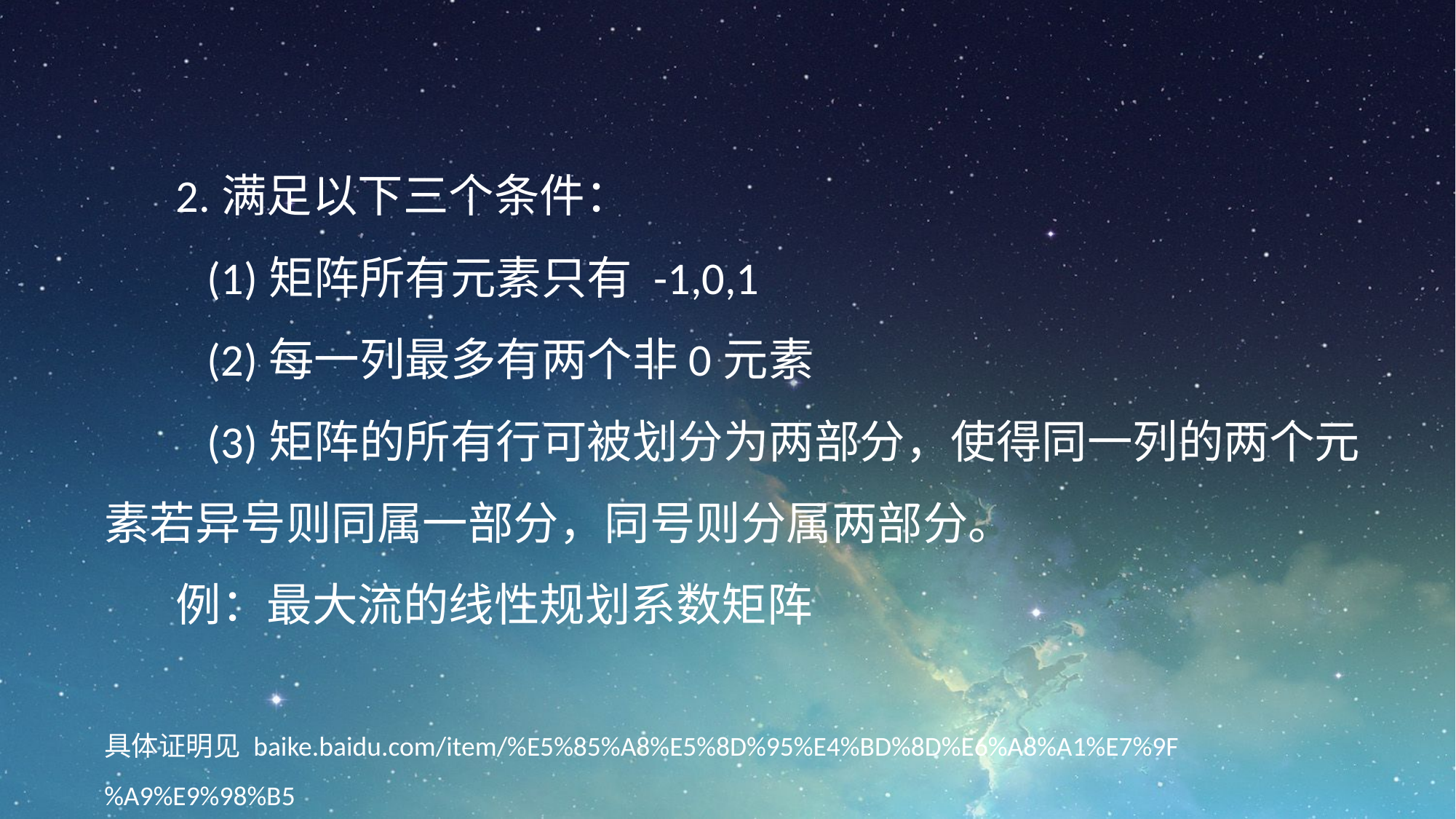

2.满足以下三个条件：
   (1)矩阵所有元素只有 -1,0,1
   (2)每一列最多有两个非0元素
   (3)矩阵的所有行可被划分为两部分，使得同一列的两个元素若异号则同属一部分，同号则分属两部分。
例：最大流的线性规划系数矩阵

具体证明见 baike.baidu.com/item/%E5%85%A8%E5%8D%95%E4%BD%8D%E6%A8%A1%E7%9F%A9%E9%98%B5